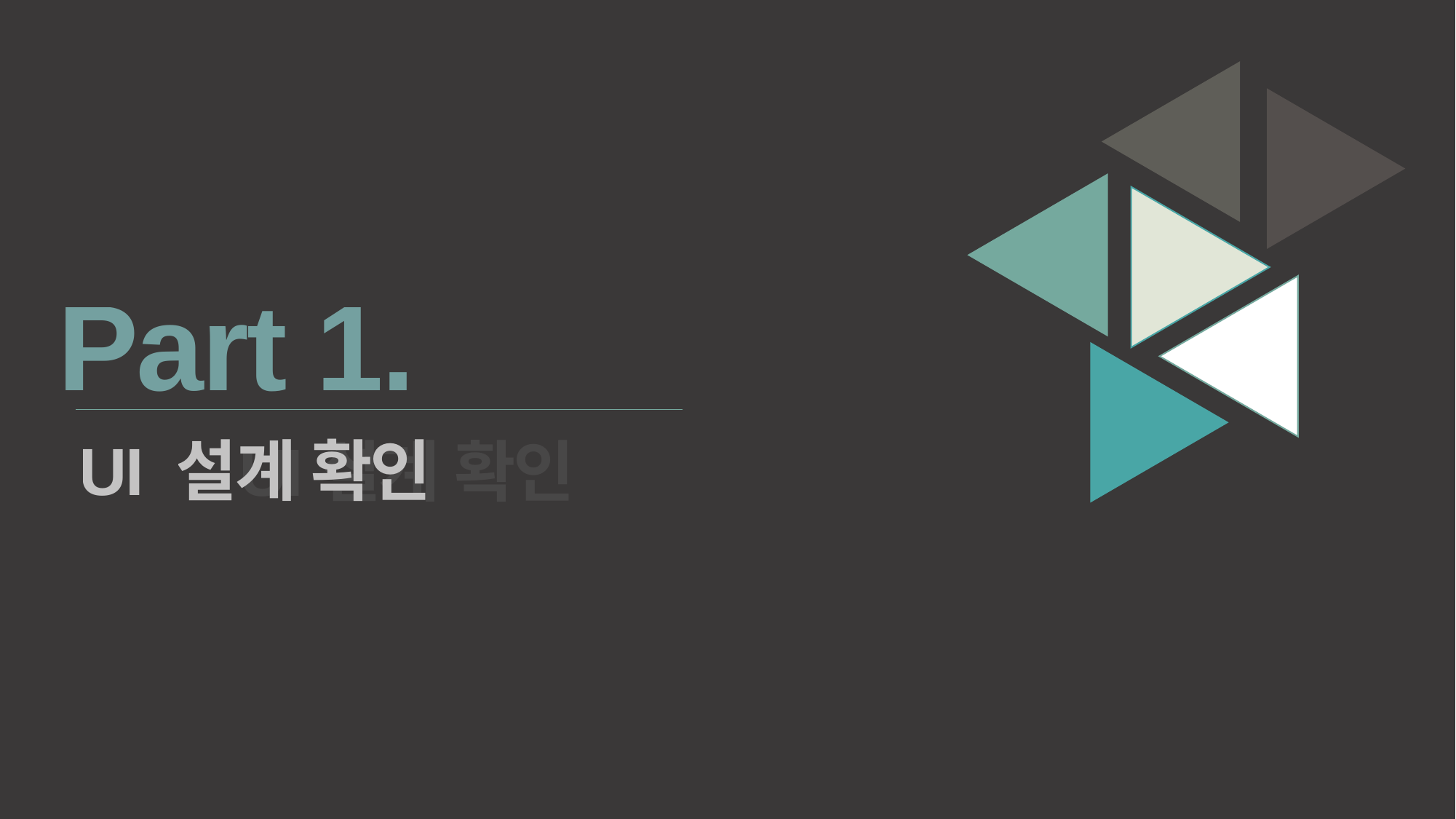

Part 1.
UI 설계 확인
UI설계 확인
3